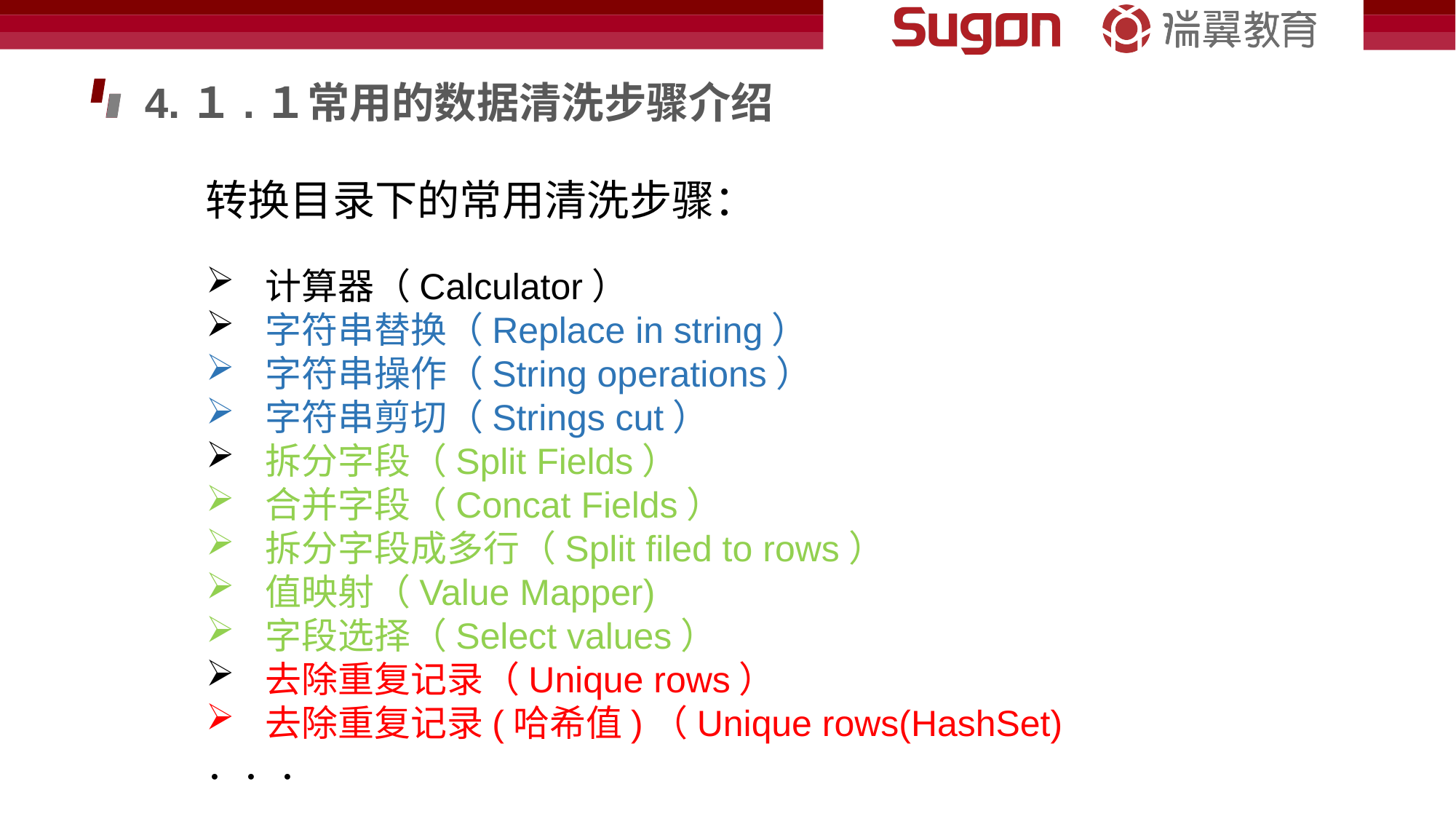

4.１.１常用的数据清洗步骤介绍

转换目录下的常用清洗步骤：
  计算器（Calculator）
  字符串替换（Replace in string）
  字符串操作（String operations）
  字符串剪切（Strings cut）
  拆分字段（Split Fields）
  合并字段（Concat Fields）
  拆分字段成多行（Split filed to rows）
  值映射（Value Mapper)
  字段选择（Select values）
  去除重复记录（Unique rows）
  去除重复记录(哈希值)（Unique rows(HashSet)
．．．